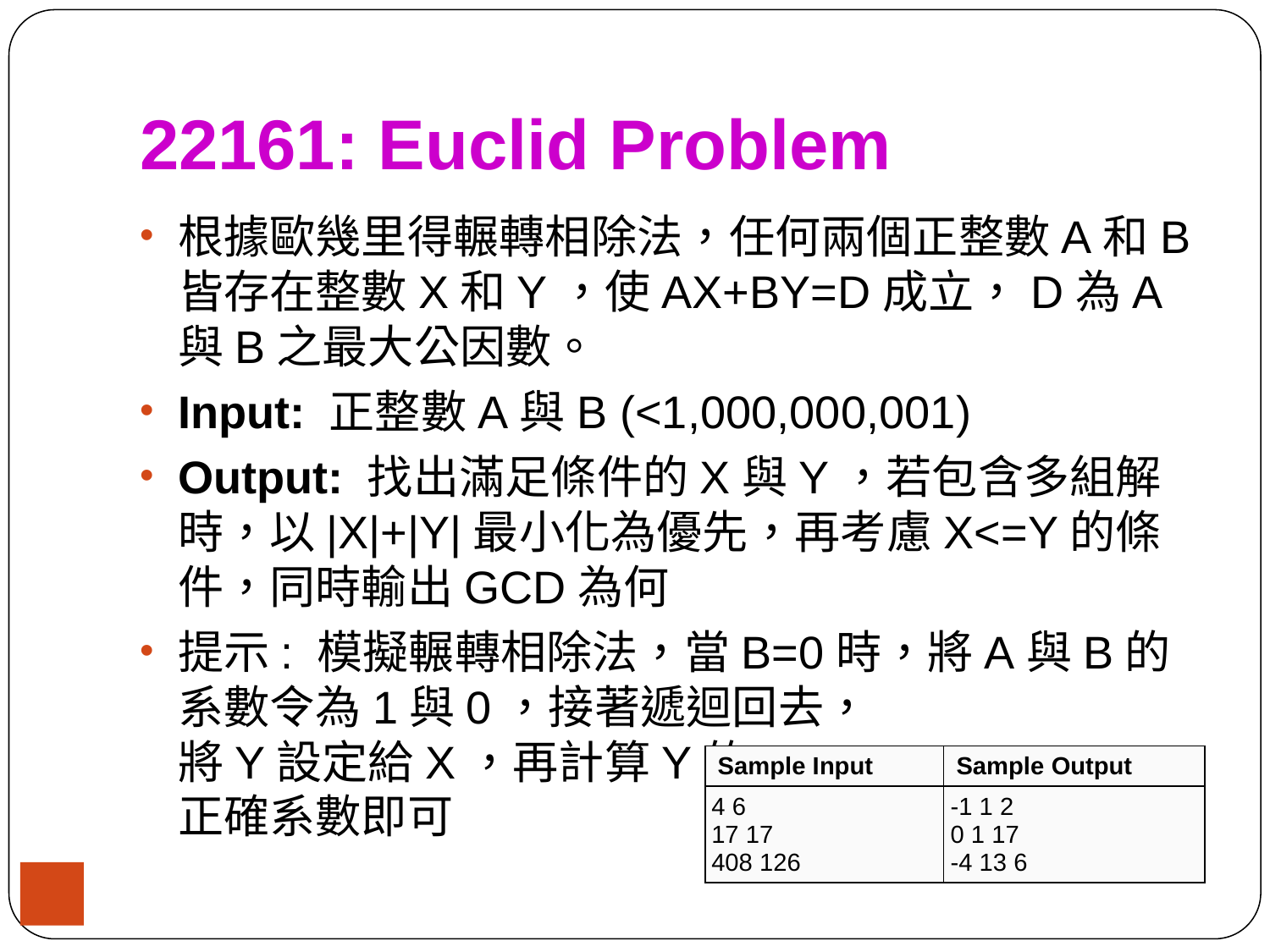

# 22161: Euclid Problem
根據歐幾里得輾轉相除法，任何兩個正整數A和B皆存在整數X和Y，使AX+BY=D成立，D為A與B之最大公因數。
Input: 正整數A與B (<1,000,000,001)
Output: 找出滿足條件的X與Y，若包含多組解時，以|X|+|Y|最小化為優先，再考慮X<=Y的條件，同時輸出GCD為何
提示: 模擬輾轉相除法，當B=0時，將A與B的系數令為1與0，接著遞迴回去，
將Y設定給X，再計算Y的
正確系數即可
| Sample Input | Sample Output |
| --- | --- |
| 4 6 17 17 408 126 | -1 1 2 0 1 17 -4 13 6 |